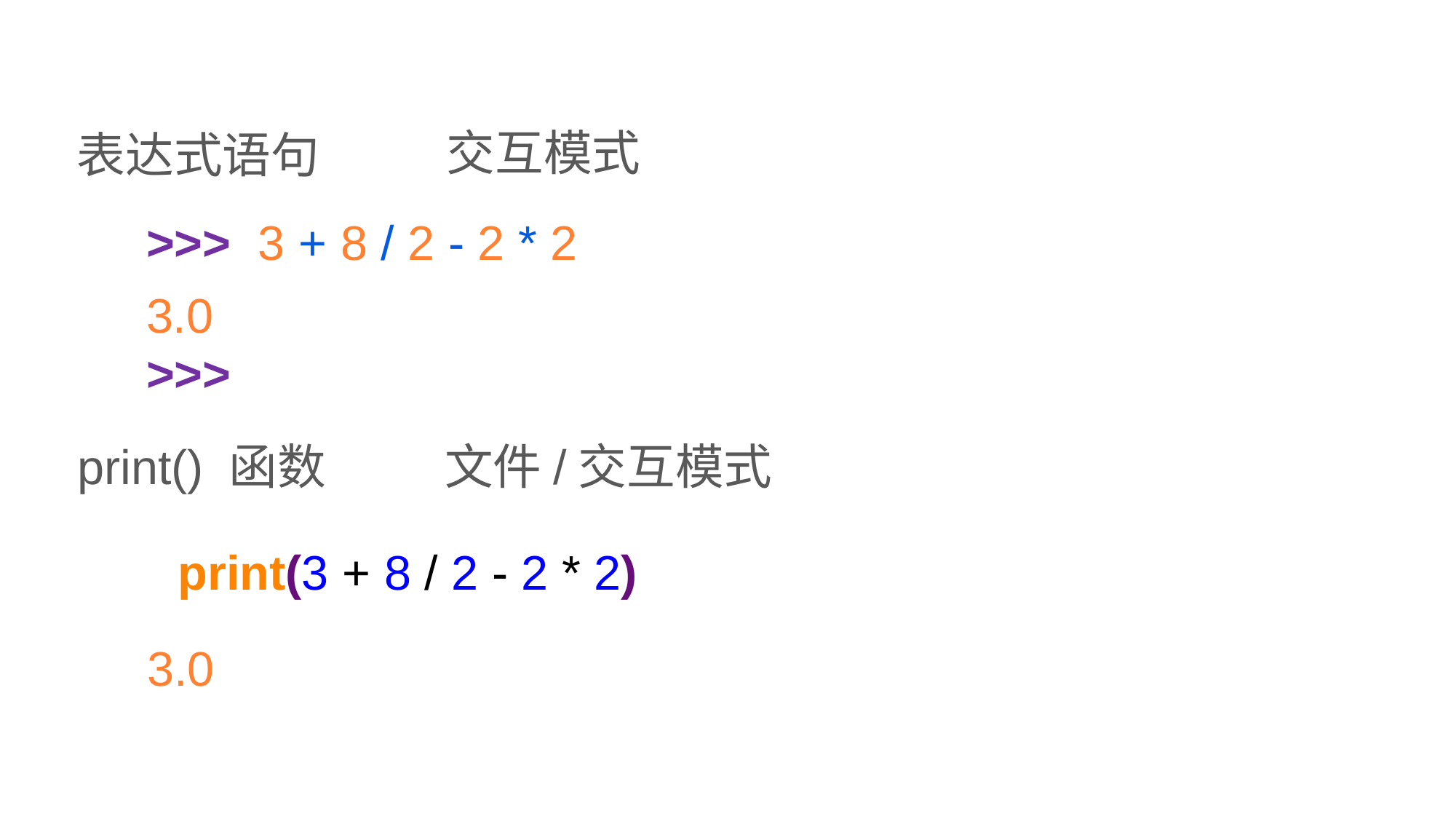

交互模式
表达式语句
>>>  3 + 8 / 2 - 2 * 2
3.0
>>>
文件/交互模式
print() 函数
print(3 + 8 / 2 - 2 * 2)
3.0